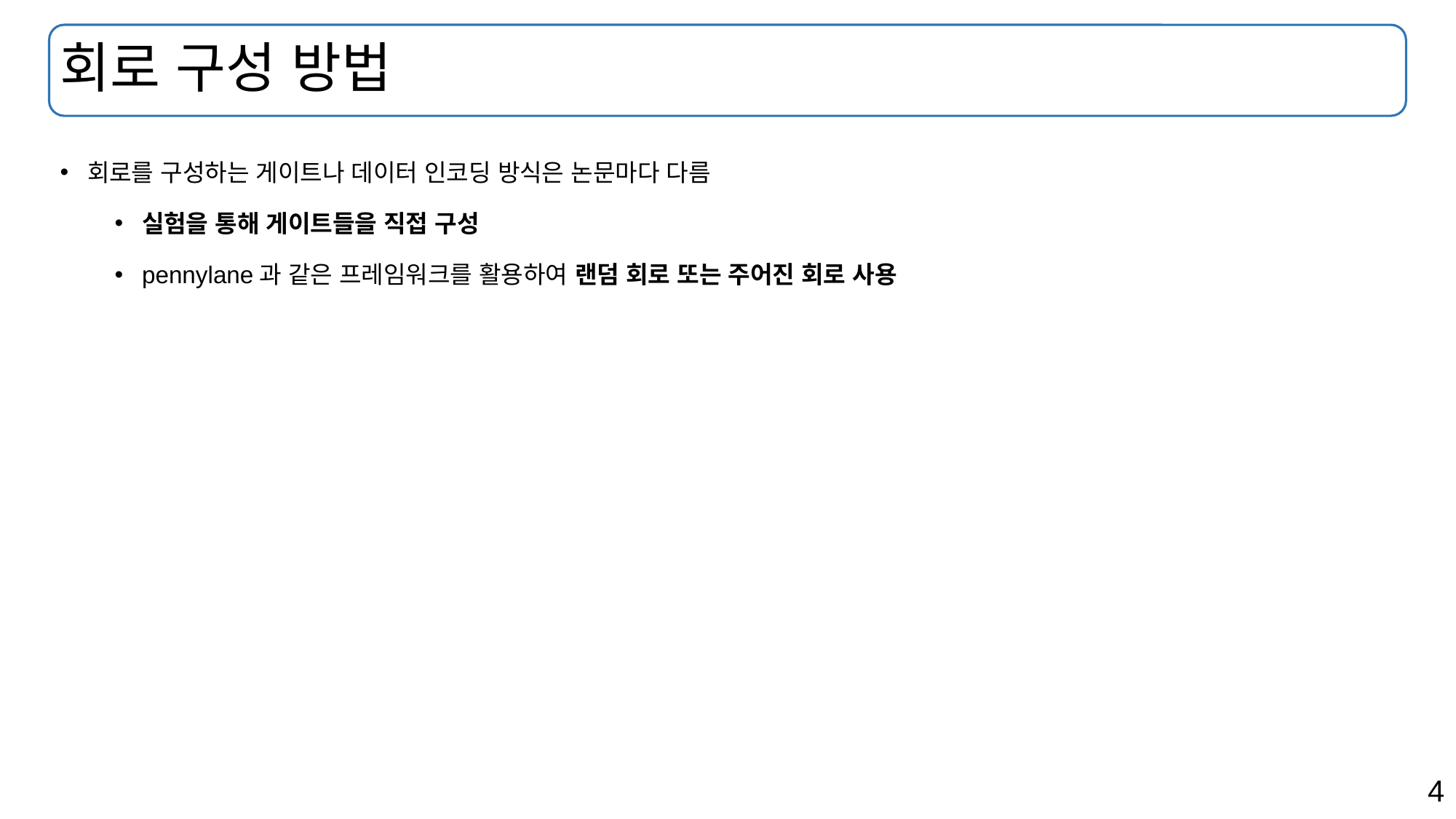

# 회로 구성 방법
회로를 구성하는 게이트나 데이터 인코딩 방식은 논문마다 다름
실험을 통해 게이트들을 직접 구성
pennylane과 같은 프레임워크를 활용하여 랜덤 회로 또는 주어진 회로 사용